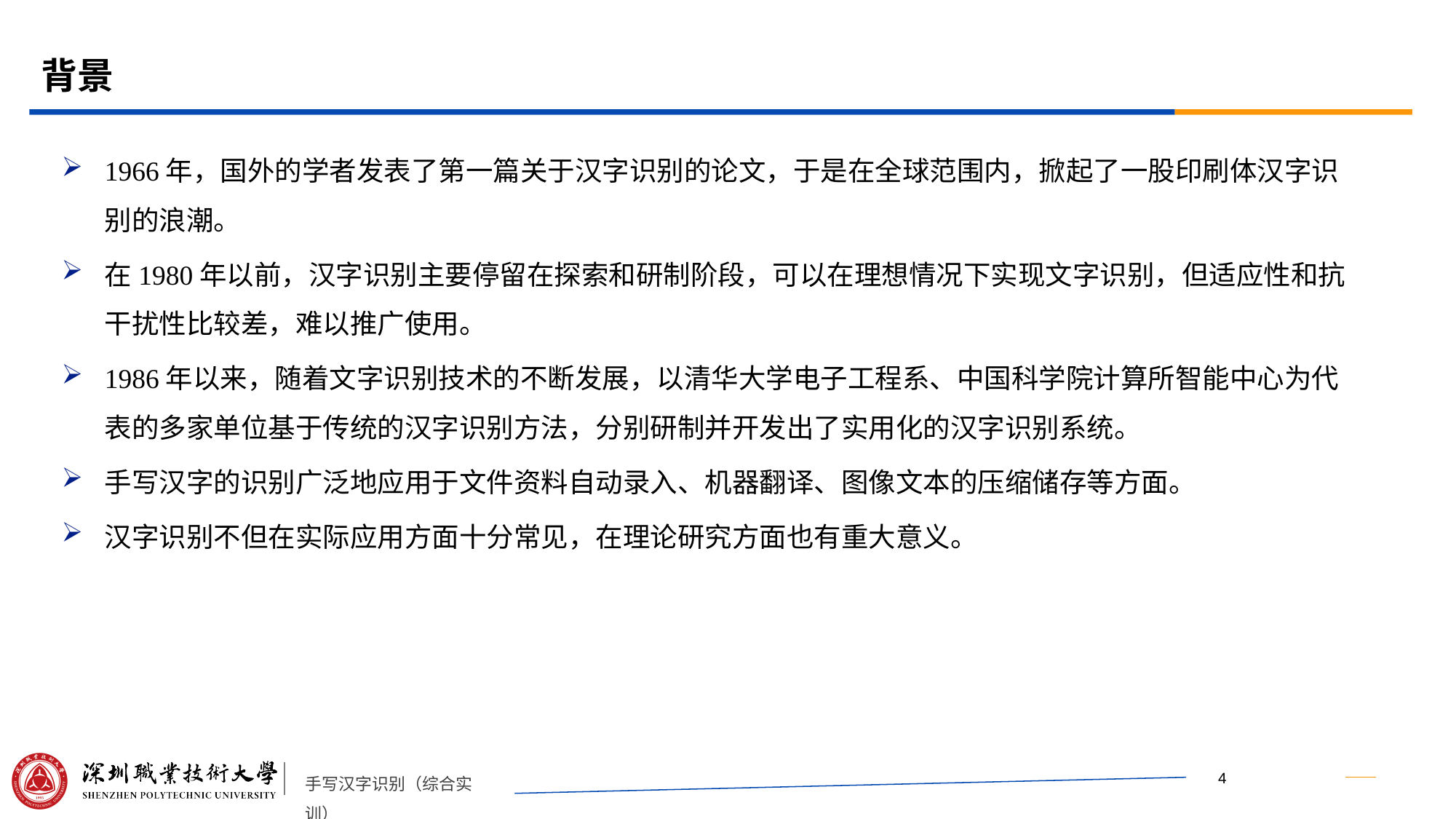

# 背景
1966年，国外的学者发表了第一篇关于汉字识别的论文，于是在全球范围内，掀起了一股印刷体汉字识别的浪潮。
在1980年以前，汉字识别主要停留在探索和研制阶段，可以在理想情况下实现文字识别，但适应性和抗干扰性比较差，难以推广使用。
1986年以来，随着文字识别技术的不断发展，以清华大学电子工程系、中国科学院计算所智能中心为代表的多家单位基于传统的汉字识别方法，分别研制并开发出了实用化的汉字识别系统。
手写汉字的识别广泛地应用于文件资料自动录入、机器翻译、图像文本的压缩储存等方面。
汉字识别不但在实际应用方面十分常见，在理论研究方面也有重大意义。